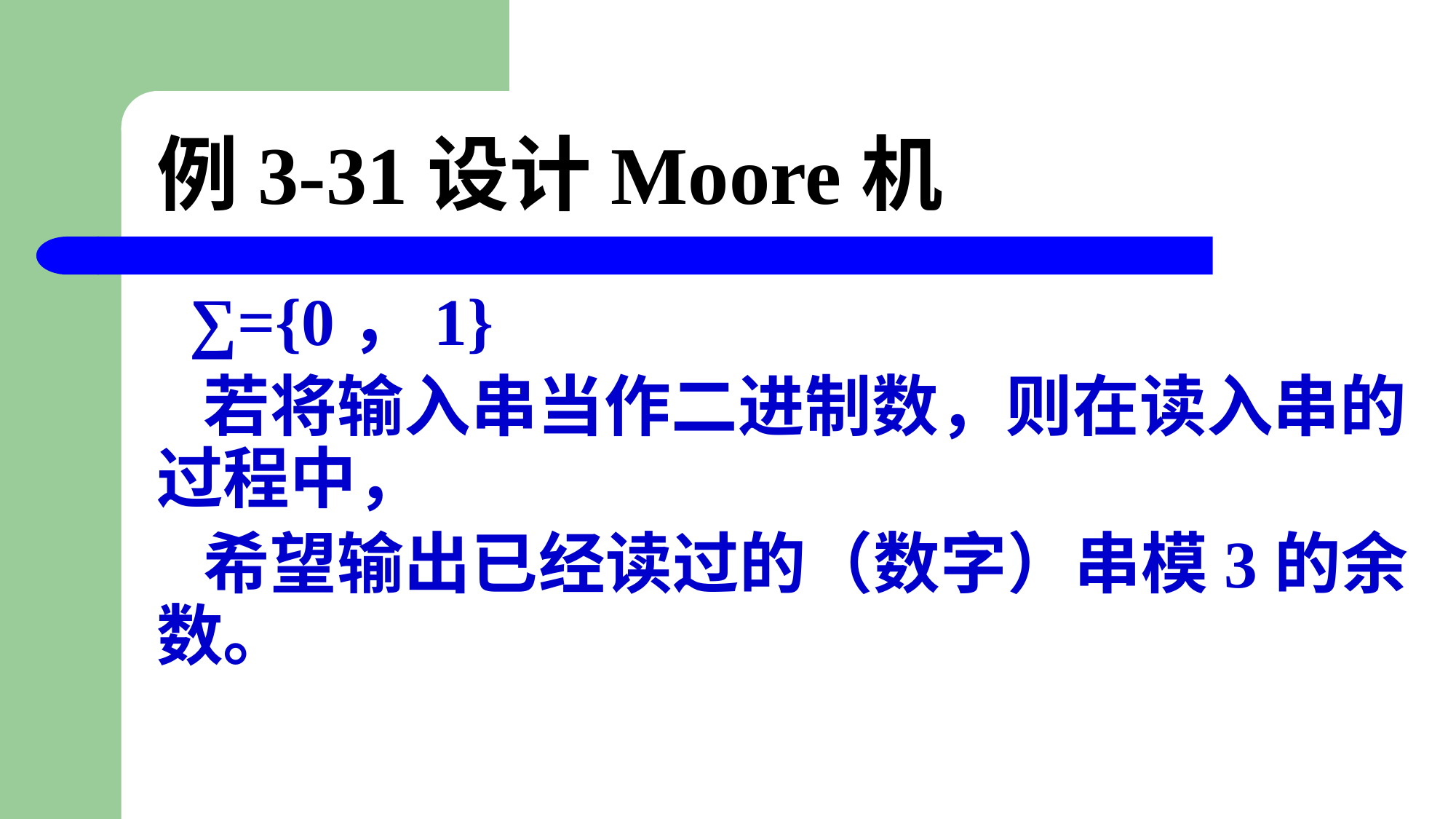

# 例3-31设计Moore机
  ∑={0，1}
  若将输入串当作二进制数，则在读入串的过程中，
  希望输出已经读过的（数字）串模3的余数。